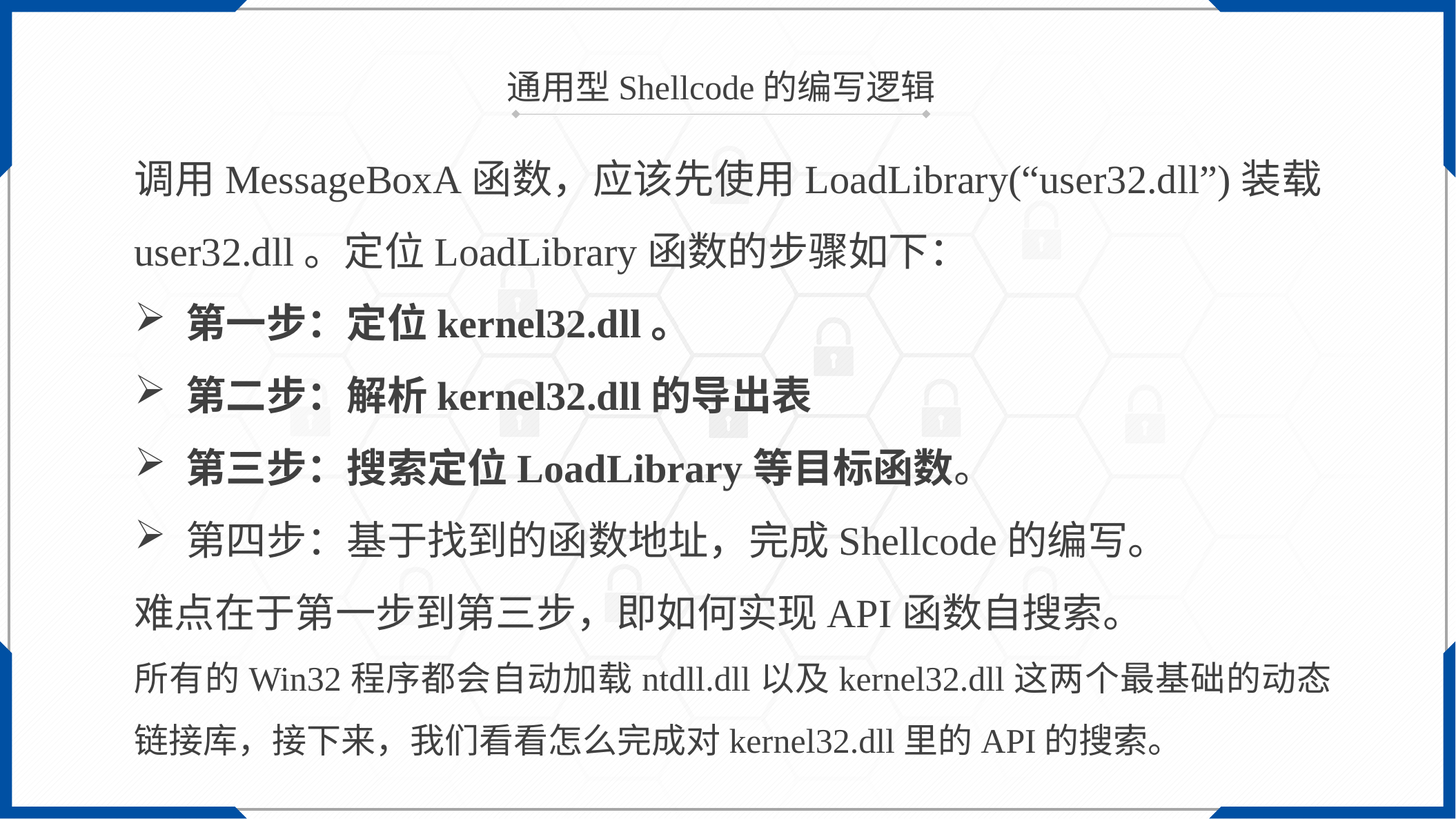

通用型Shellcode的编写逻辑
调用MessageBoxA函数，应该先使用LoadLibrary(“user32.dll”)装载user32.dll。定位LoadLibrary函数的步骤如下：
第一步：定位kernel32.dll。
第二步：解析kernel32.dll的导出表
第三步：搜索定位LoadLibrary等目标函数。
第四步：基于找到的函数地址，完成Shellcode的编写。
难点在于第一步到第三步，即如何实现API函数自搜索。
所有的Win32程序都会自动加载ntdll.dll以及kernel32.dll这两个最基础的动态链接库，接下来，我们看看怎么完成对kernel32.dll里的API的搜索。